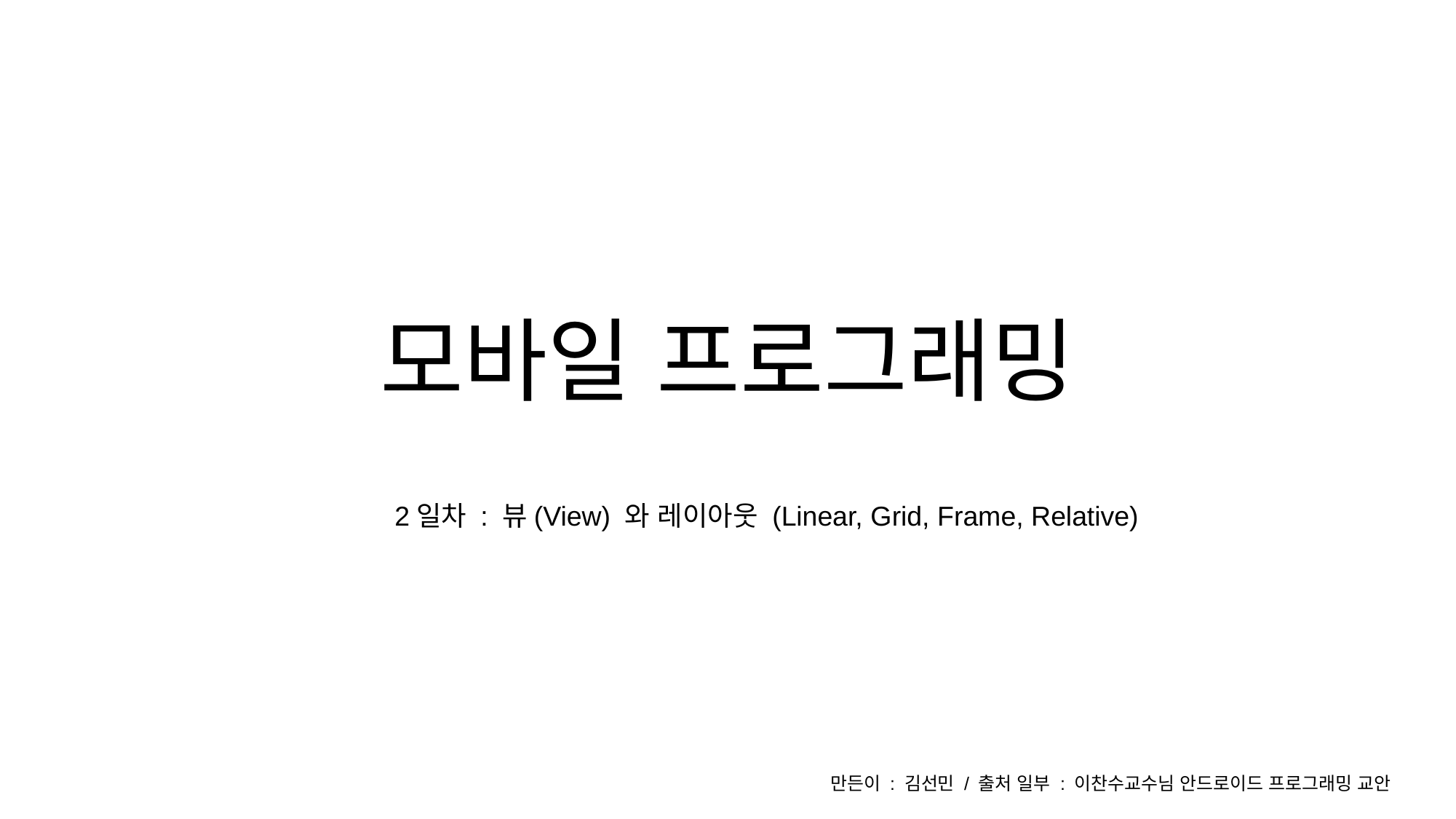

# 모바일 프로그래밍
2일차 : 뷰(View) 와 레이아웃 (Linear, Grid, Frame, Relative)
만든이 : 김선민 / 출처 일부 : 이찬수교수님 안드로이드 프로그래밍 교안